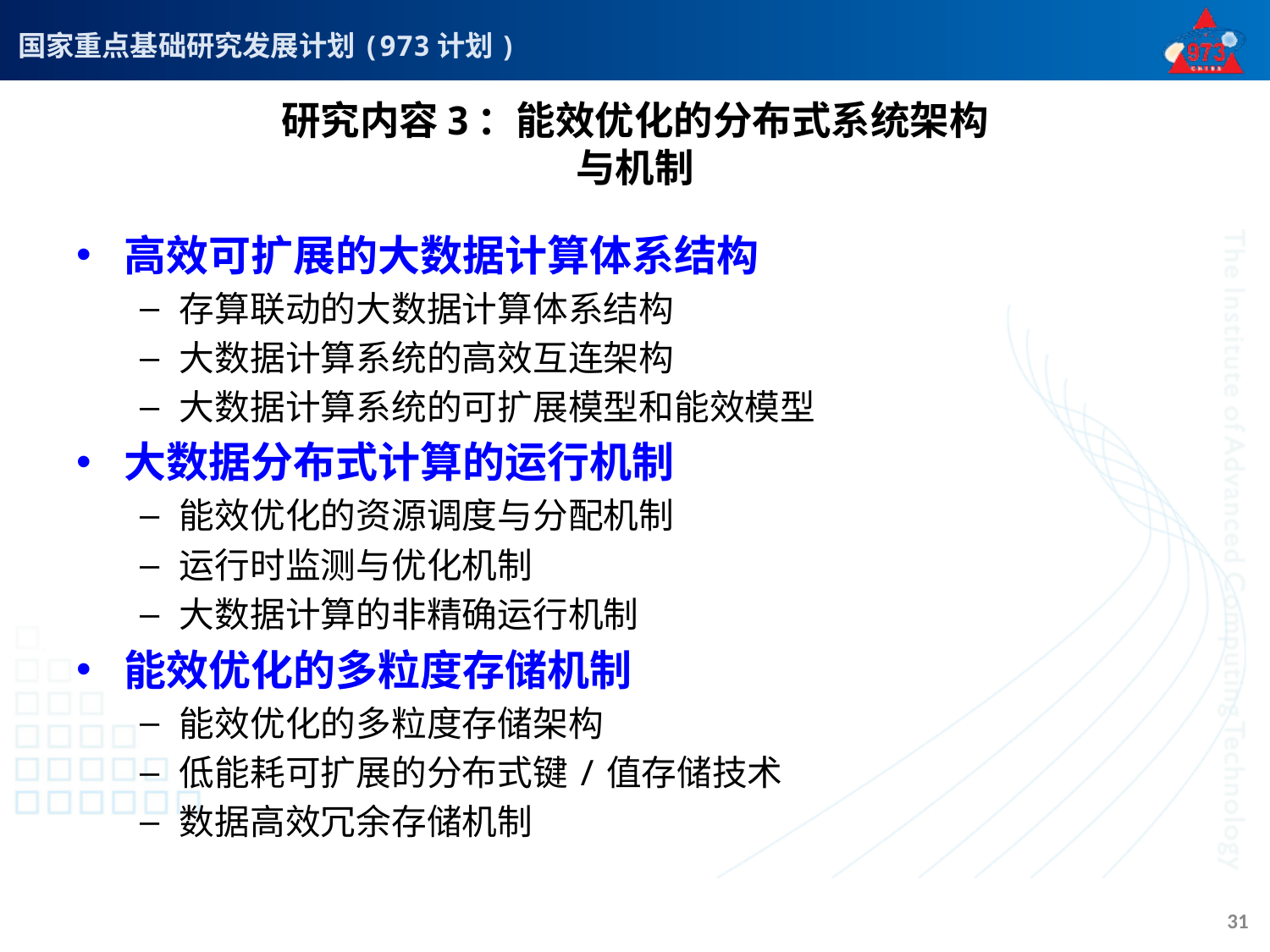

# 研究内容3：能效优化的分布式系统架构 与机制
高效可扩展的大数据计算体系结构
存算联动的大数据计算体系结构
大数据计算系统的高效互连架构
大数据计算系统的可扩展模型和能效模型
大数据分布式计算的运行机制
能效优化的资源调度与分配机制
运行时监测与优化机制
大数据计算的非精确运行机制
能效优化的多粒度存储机制
能效优化的多粒度存储架构
低能耗可扩展的分布式键/值存储技术
数据高效冗余存储机制
31